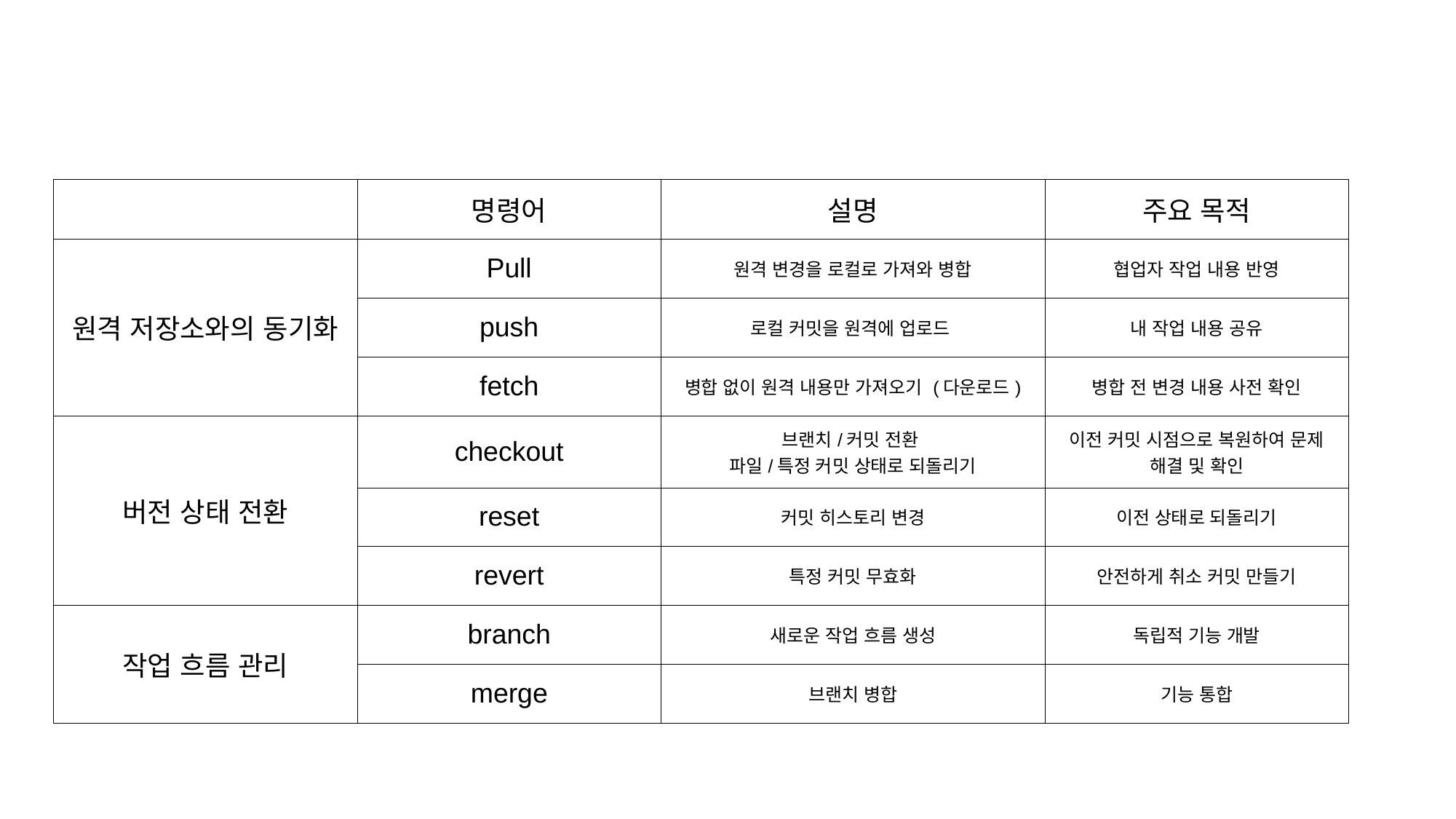

|  | 명령어 | 설명 | 주요 목적 |
| --- | --- | --- | --- |
| 원격 저장소와의 동기화 | Pull | 원격 변경을 로컬로 가져와 병합 | 협업자 작업 내용 반영 |
|  | push | 로컬 커밋을 원격에 업로드 | 내 작업 내용 공유 |
|  | fetch | 병합 없이 원격 내용만 가져오기 (다운로드) | 병합 전 변경 내용 사전 확인 |
| 버전 상태 전환 | checkout | 브랜치/커밋 전환 파일/특정 커밋 상태로 되돌리기 | 이전 커밋 시점으로 복원하여 문제 해결 및 확인 |
|  | reset | 커밋 히스토리 변경 | 이전 상태로 되돌리기 |
|  | revert | 특정 커밋 무효화 | 안전하게 취소 커밋 만들기 |
| 작업 흐름 관리 | branch | 새로운 작업 흐름 생성 | 독립적 기능 개발 |
|  | merge | 브랜치 병합 | 기능 통합 |